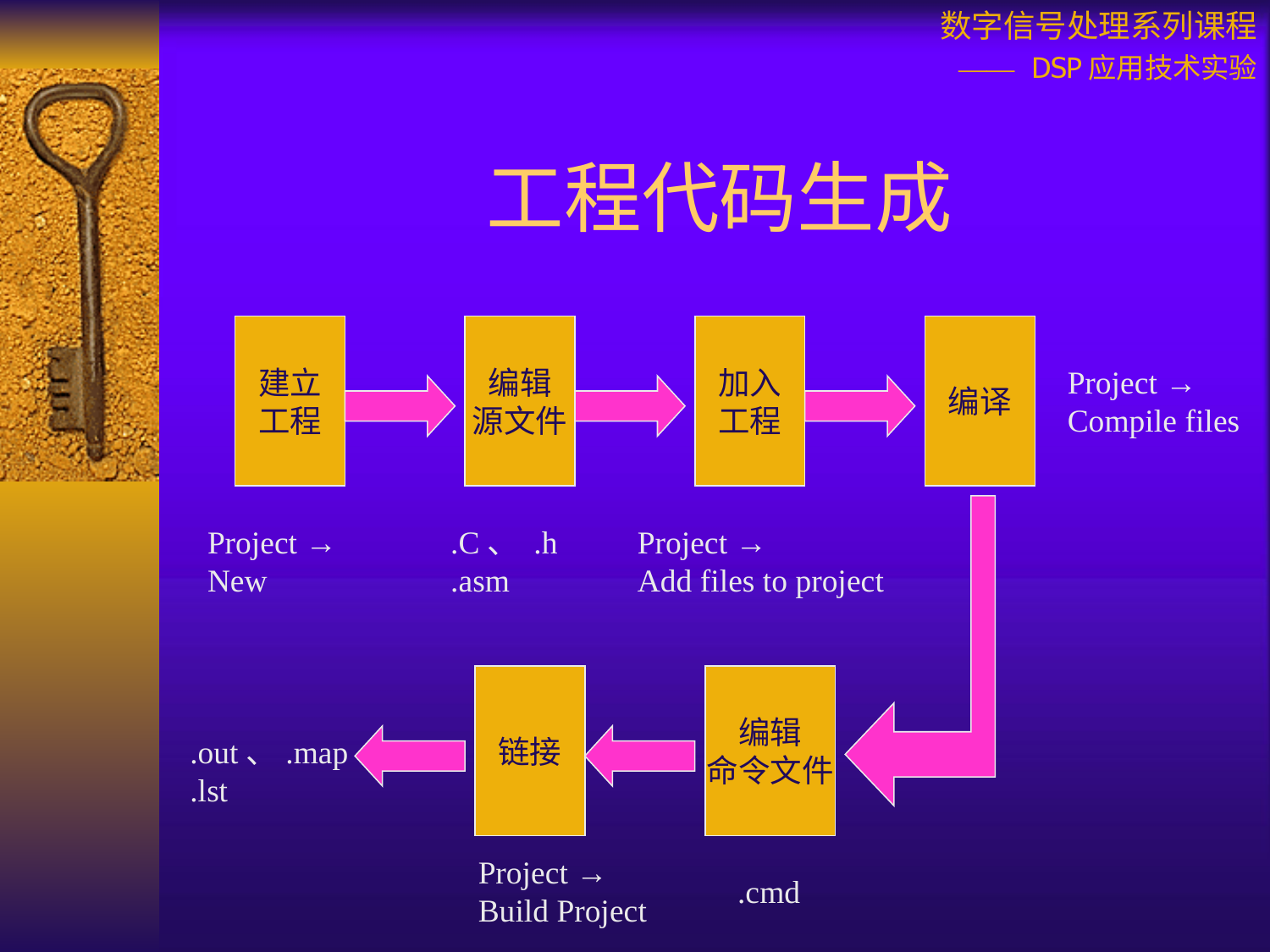

# 工程代码生成
建立
工程
编辑
源文件
加入
工程
编译
Project →
Compile files

Project →
New
.C、 .h
.asm
Project →
Add files to project

链接
编辑
命令文件
.out、.map
.lst

Project →
Build Project
.cmd